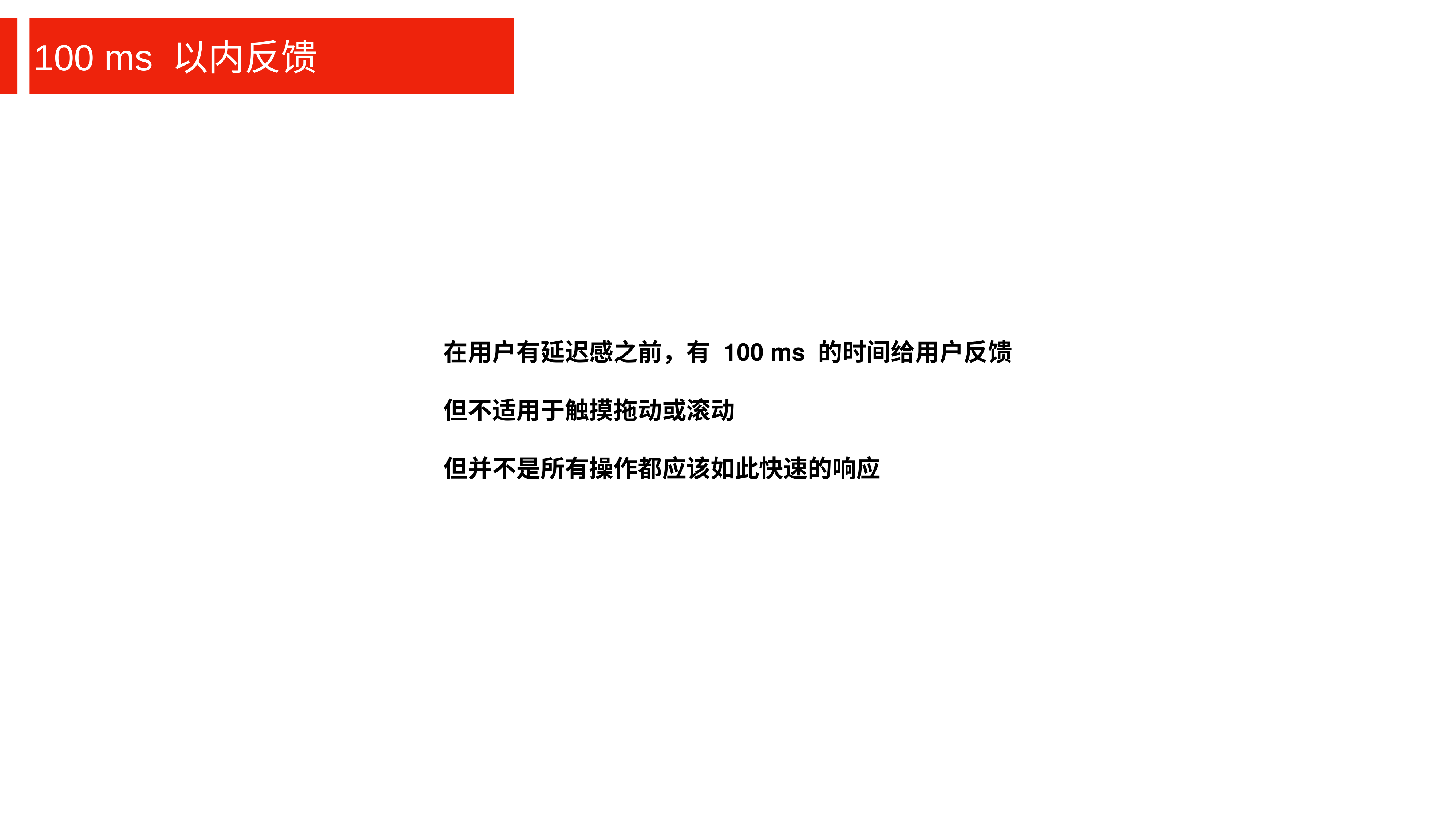

100 ms 以内反馈
在用户有延迟感之前，有 100 ms 的时间给用户反馈

但不适用于触摸拖动或滚动

但并不是所有操作都应该如此快速的响应